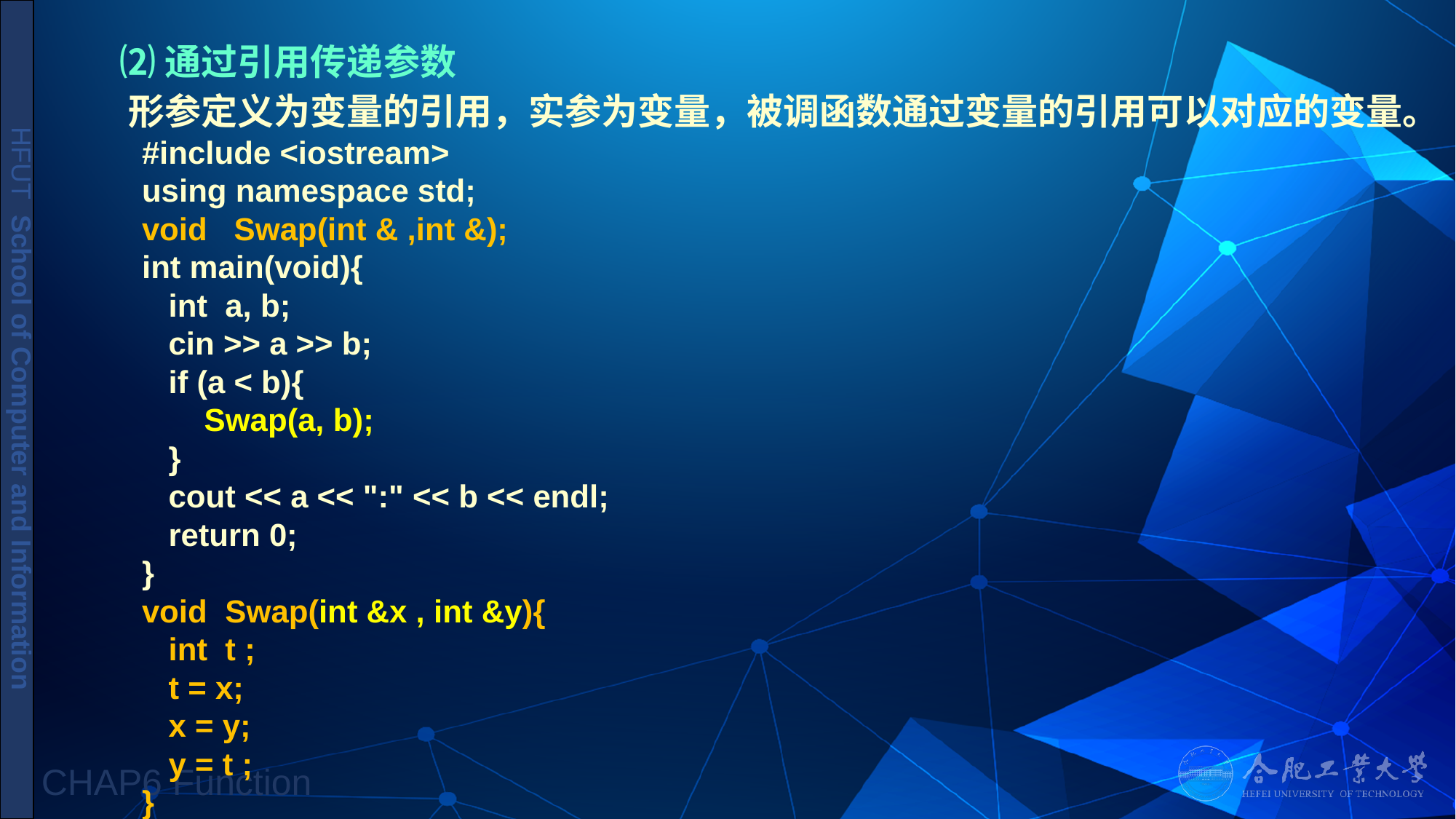

# ⑵通过引用传递参数
         形参定义为变量的引用，实参为变量，被调函数通过变量的引用可以对应的变量。
#include <iostream>
using namespace std;
void   Swap(int & ,int &);
int main(void){
   int  a, b;
   cin >> a >> b;
   if (a < b){
       Swap(a, b);
   }
   cout << a << ":" << b << endl;
   return 0;
}
void  Swap(int &x , int &y){
   int  t ;
   t = x;
   x = y;
   y = t ;
}